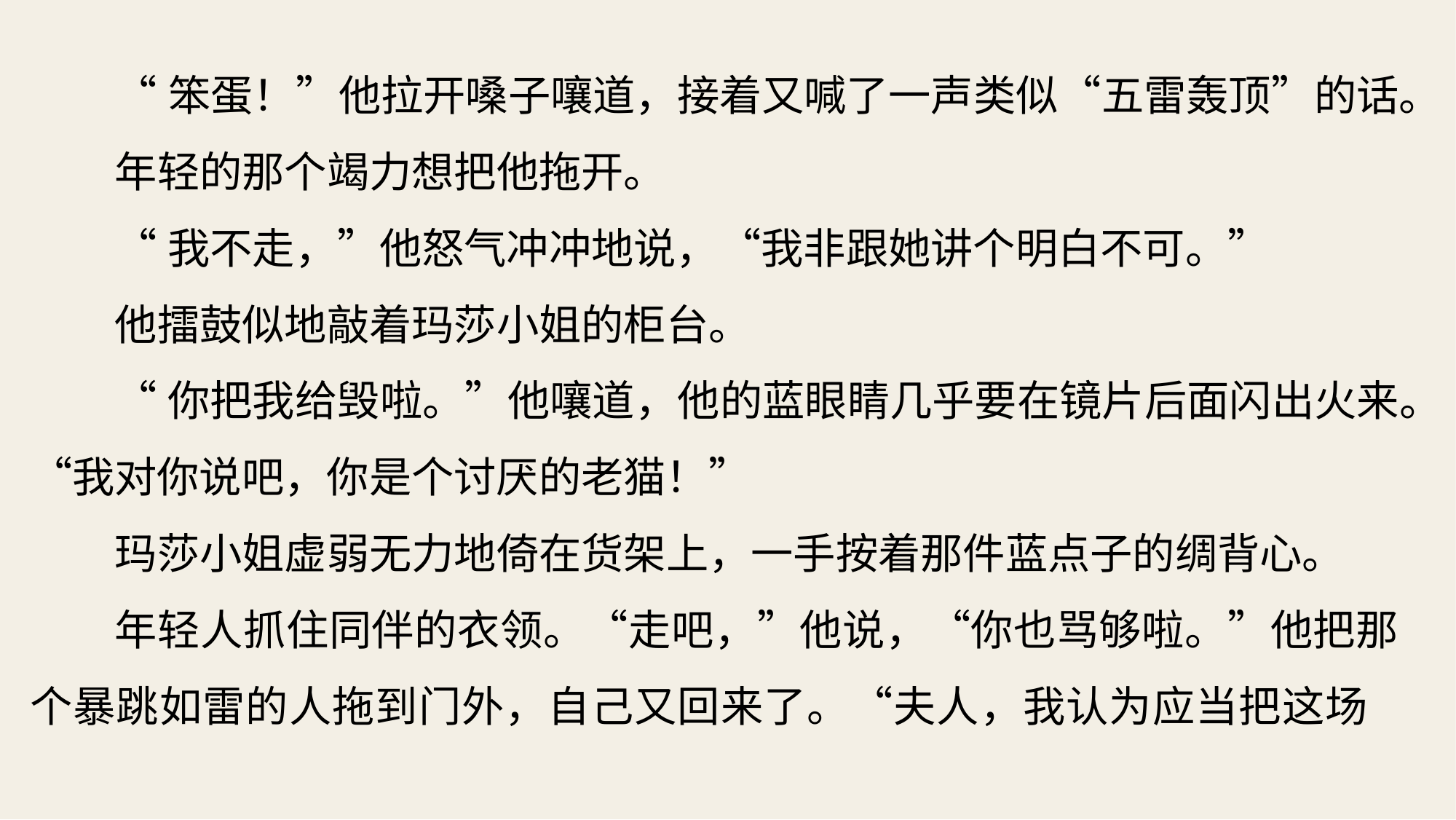

“笨蛋！”他拉开嗓子嚷道，接着又喊了一声类似“五雷轰顶”的话。
年轻的那个竭力想把他拖开。
“我不走，”他怒气冲冲地说，“我非跟她讲个明白不可。”
他擂鼓似地敲着玛莎小姐的柜台。
“你把我给毁啦。”他嚷道，他的蓝眼睛几乎要在镜片后面闪出火来。“我对你说吧，你是个讨厌的老猫！”
玛莎小姐虚弱无力地倚在货架上，一手按着那件蓝点子的绸背心。
年轻人抓住同伴的衣领。“走吧，”他说，“你也骂够啦。”他把那个暴跳如雷的人拖到门外，自己又回来了。“夫人，我认为应当把这场